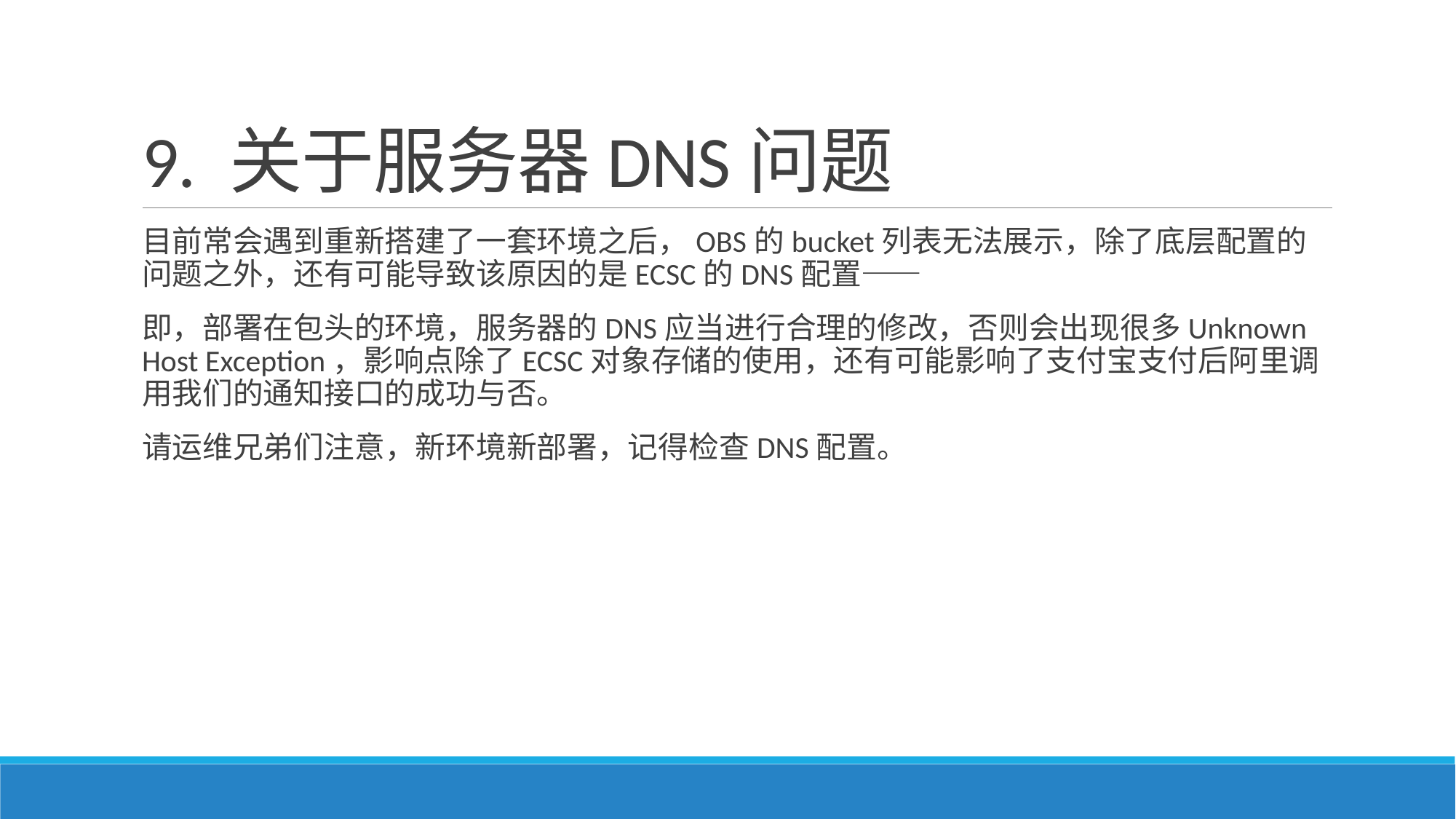

# 9. 关于服务器DNS问题
目前常会遇到重新搭建了一套环境之后，OBS的bucket列表无法展示，除了底层配置的问题之外，还有可能导致该原因的是ECSC的DNS配置——
即，部署在包头的环境，服务器的DNS应当进行合理的修改，否则会出现很多Unknown Host Exception，影响点除了ECSC对象存储的使用，还有可能影响了支付宝支付后阿里调用我们的通知接口的成功与否。
请运维兄弟们注意，新环境新部署，记得检查DNS配置。